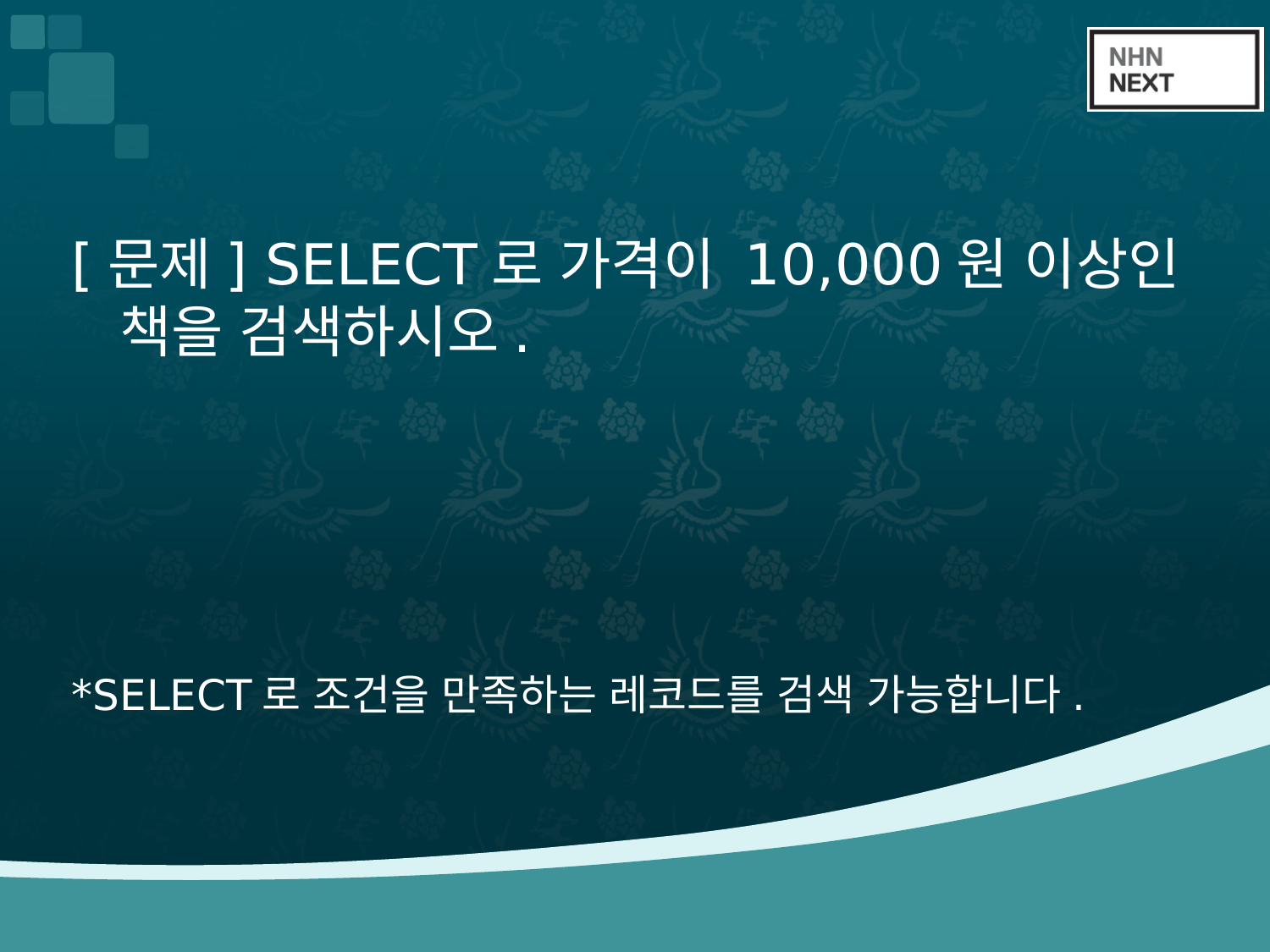

#
[문제] SELECT로 가격이 10,000원 이상인 책을 검색하시오.

*SELECT로 조건을 만족하는 레코드를 검색 가능합니다.